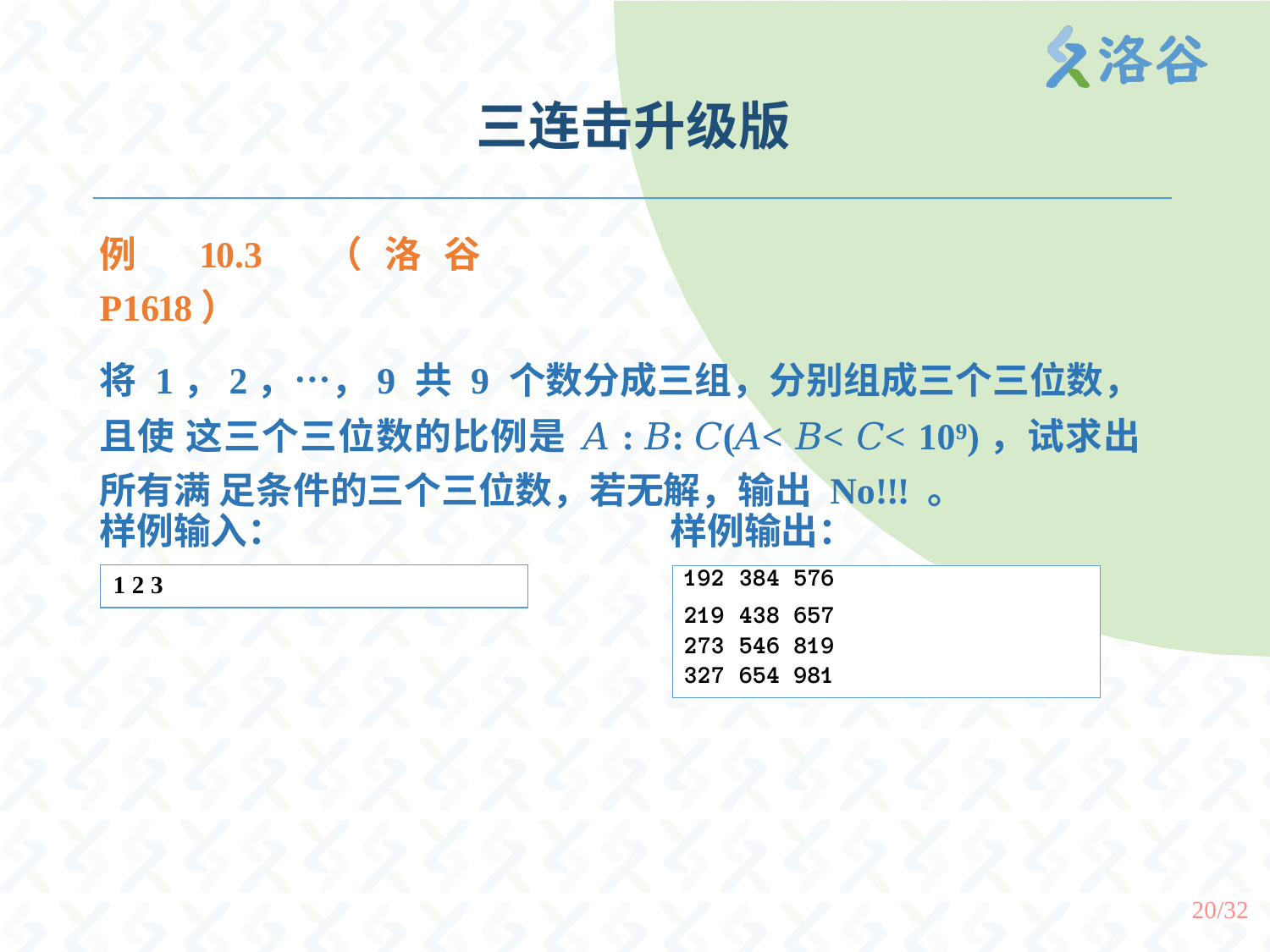

# 三连击升级版

例 10.3 （洛谷 P1618）

将 1，2，…，9 共 9 个数分成三组，分别组成三个三位数，且使 这三个三位数的比例是 𝐴: 𝐵: 𝐶(𝐴< 𝐵< 𝐶< 109)，试求出所有满 足条件的三个三位数，若无解，输出 No!!! 。
样例输入：
样例输出：

| 192 | 384 | 576 |
| --- | --- | --- |
| 219 | 438 | 657 |
| 273 | 546 | 819 |
| 327 | 654 | 981 |
1 2 3
20/32